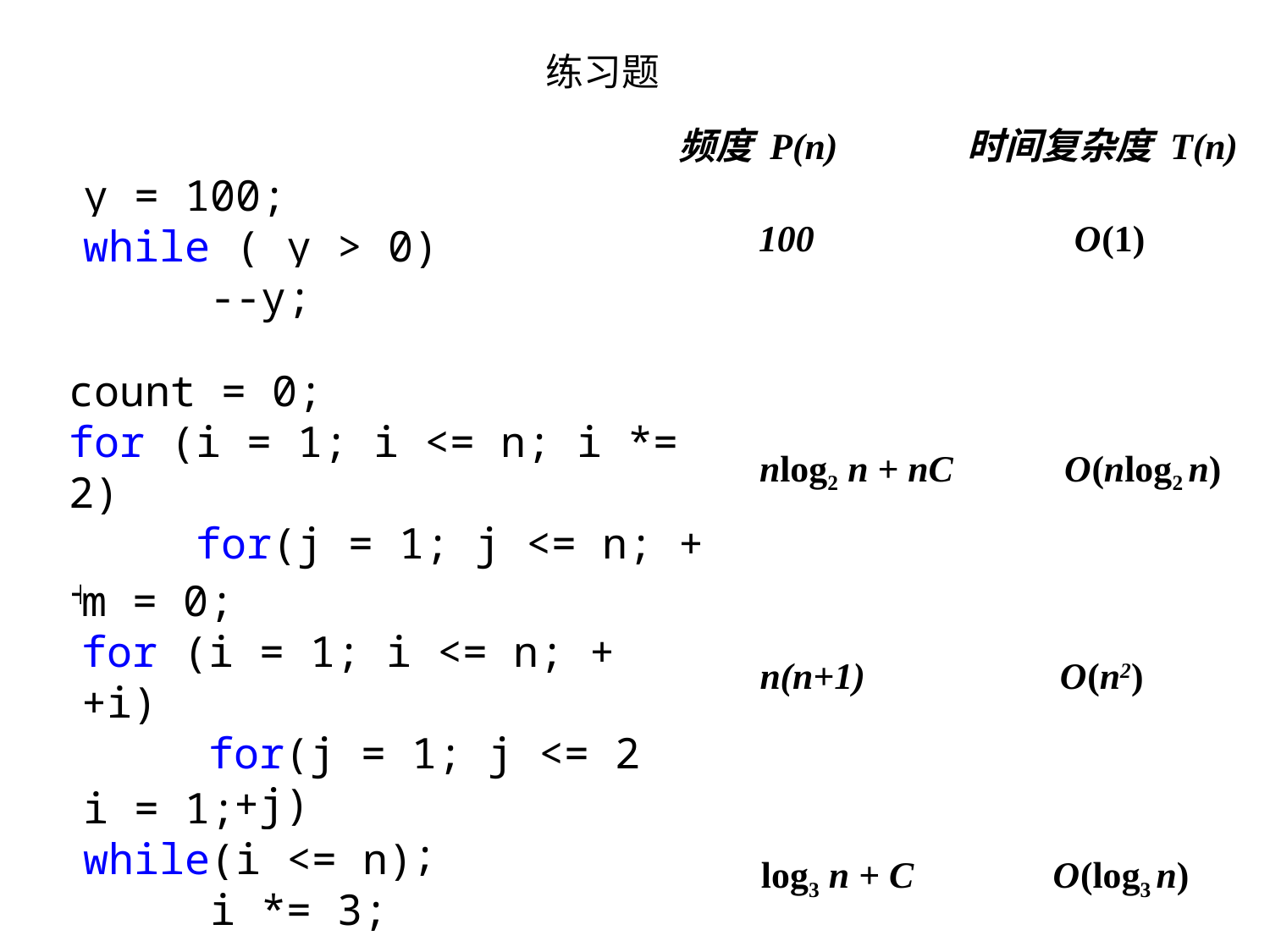

# 练习题
频度 P(n)             时间复杂度 T(n)
y = 100;
while ( y > 0)
	--y;
100                            O(1)
count = 0;
for (i = 1; i <= n; i *= 2)
	for(j = 1; j <= n; ++j)
		count++;
nlog2 n + nC            O(nlog2 n)
m = 0;
for (i = 1; i <= n; ++i)
	for(j = 1; j <= 2 * i; ++j)
		++m;
n(n+1)                     O(n2)
i = 1;
while(i <= n)
	i *= 3;
log3 n + C               O(log3 n)